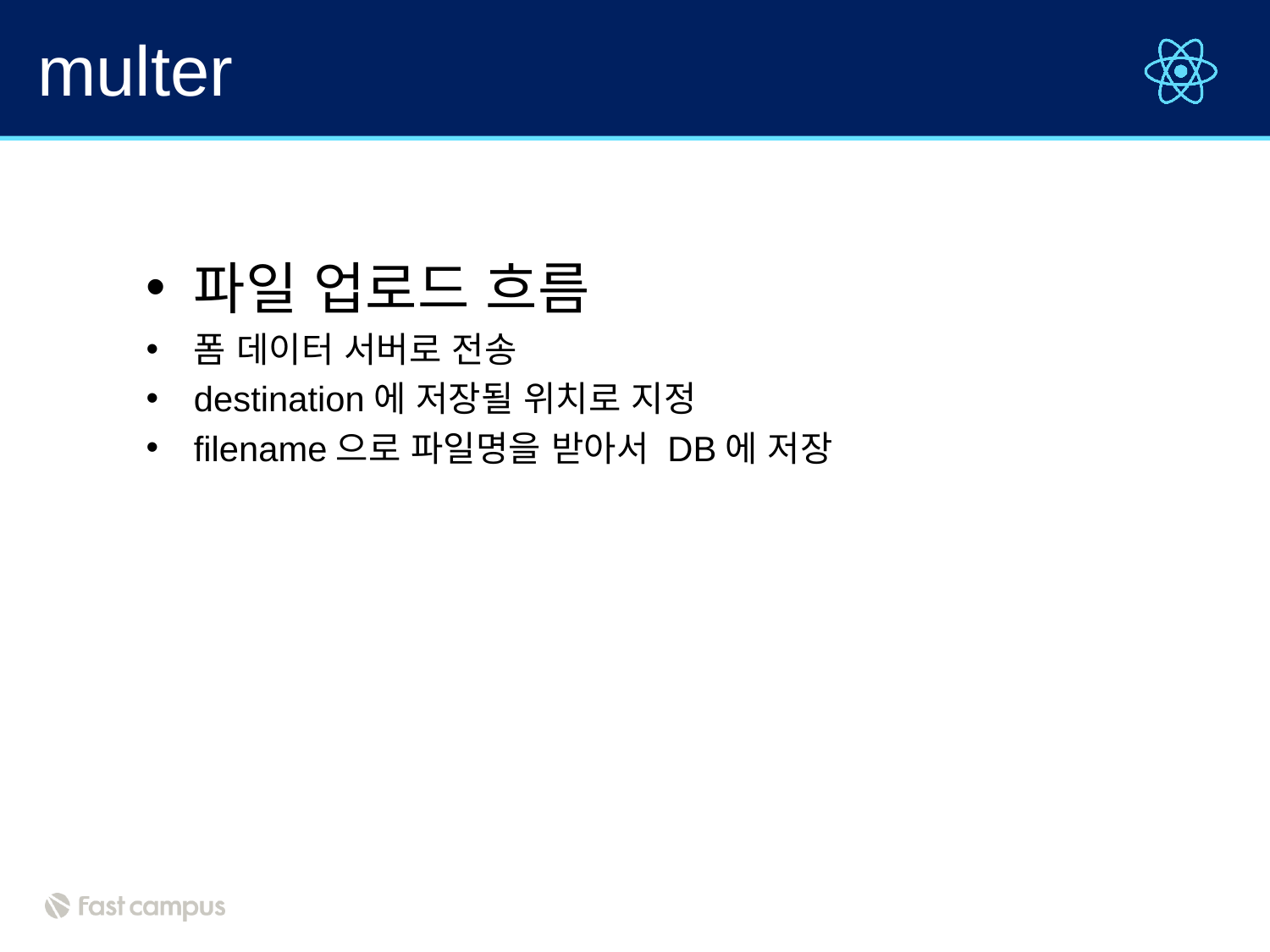

# multer
파일 업로드 흐름
폼 데이터 서버로 전송
destination에 저장될 위치로 지정
filename으로 파일명을 받아서 DB에 저장